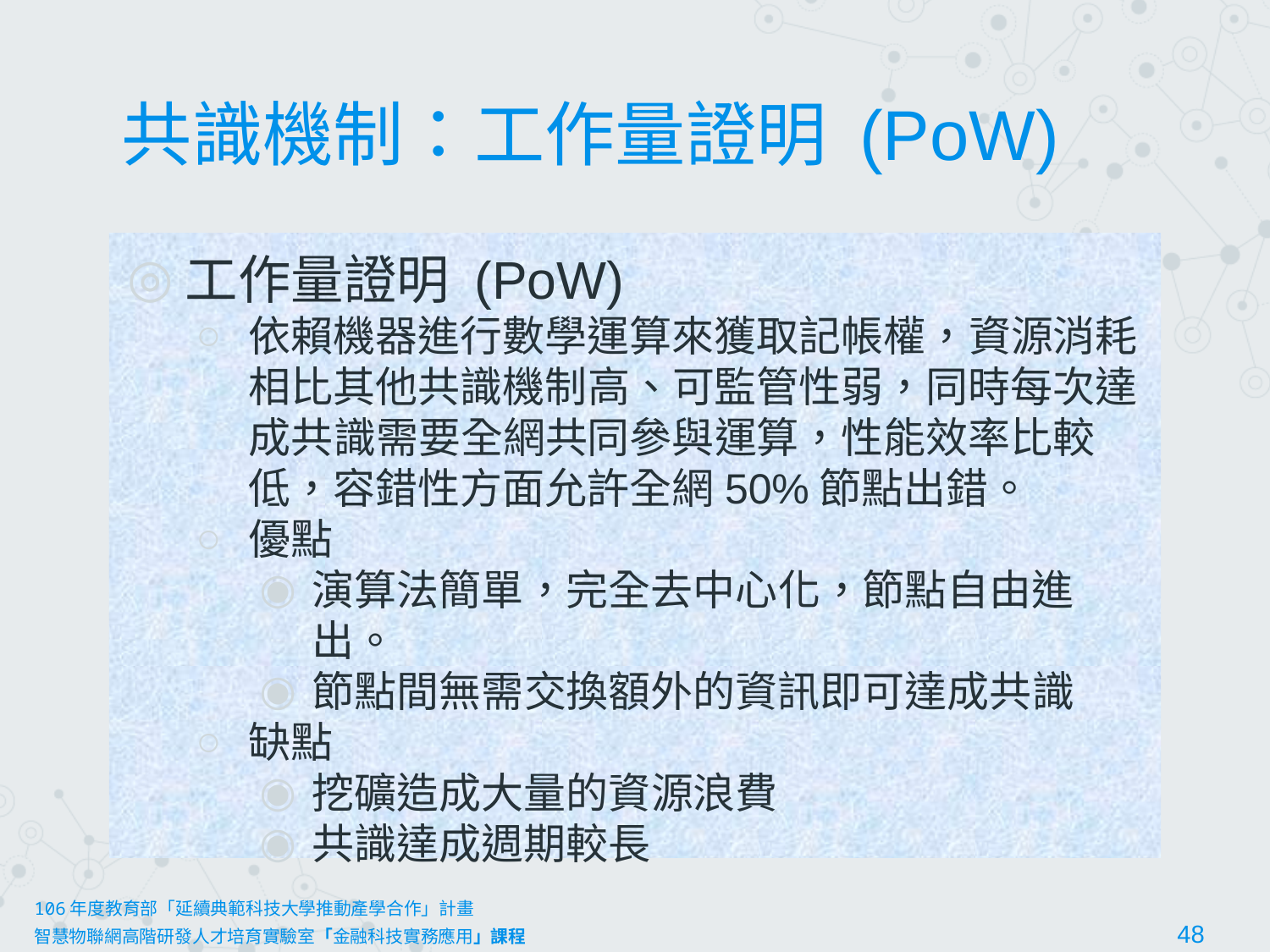

# 共識機制：工作量證明 (PoW)
工作量證明 (PoW)
依賴機器進行數學運算來獲取記帳權，資源消耗相比其他共識機制高、可監管性弱，同時每次達成共識需要全網共同參與運算，性能效率比較低，容錯性方面允許全網50%節點出錯。
優點
演算法簡單，完全去中心化，節點自由進出。
節點間無需交換額外的資訊即可達成共識
缺點
挖礦造成大量的資源浪費
共識達成週期較長
106年度教育部「延續典範科技大學推動產學合作」計畫
智慧物聯網高階研發人才培育實驗室「金融科技實務應用」課程						48